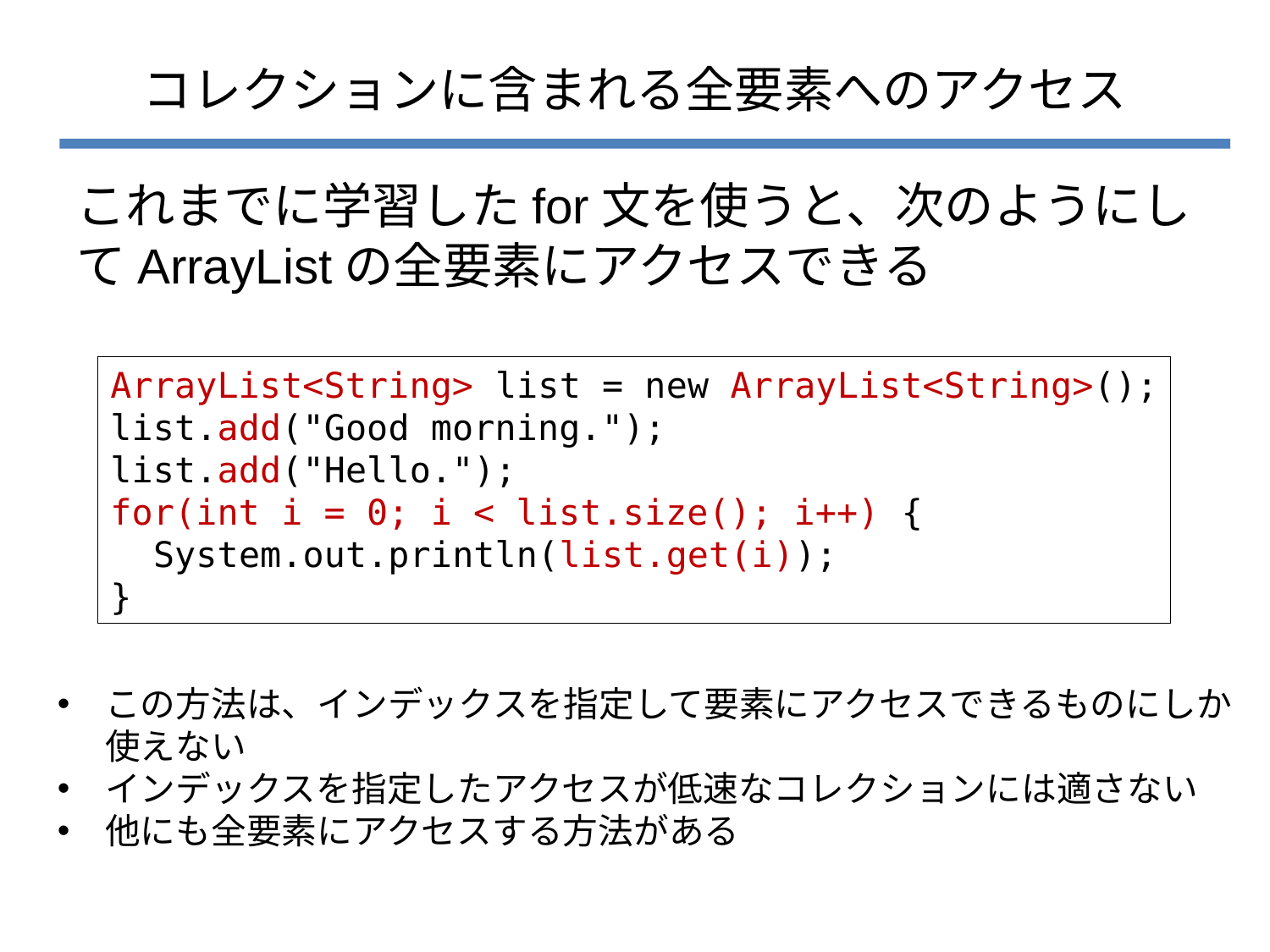

# コレクションに含まれる全要素へのアクセス
これまでに学習したfor文を使うと、次のようにしてArrayListの全要素にアクセスできる
ArrayList<String> list = new ArrayList<String>();
list.add("Good morning.");
list.add("Hello.");
for(int i = 0; i < list.size(); i++) {
  System.out.println(list.get(i));
}
この方法は、インデックスを指定して要素にアクセスできるものにしか使えない
インデックスを指定したアクセスが低速なコレクションには適さない
他にも全要素にアクセスする方法がある